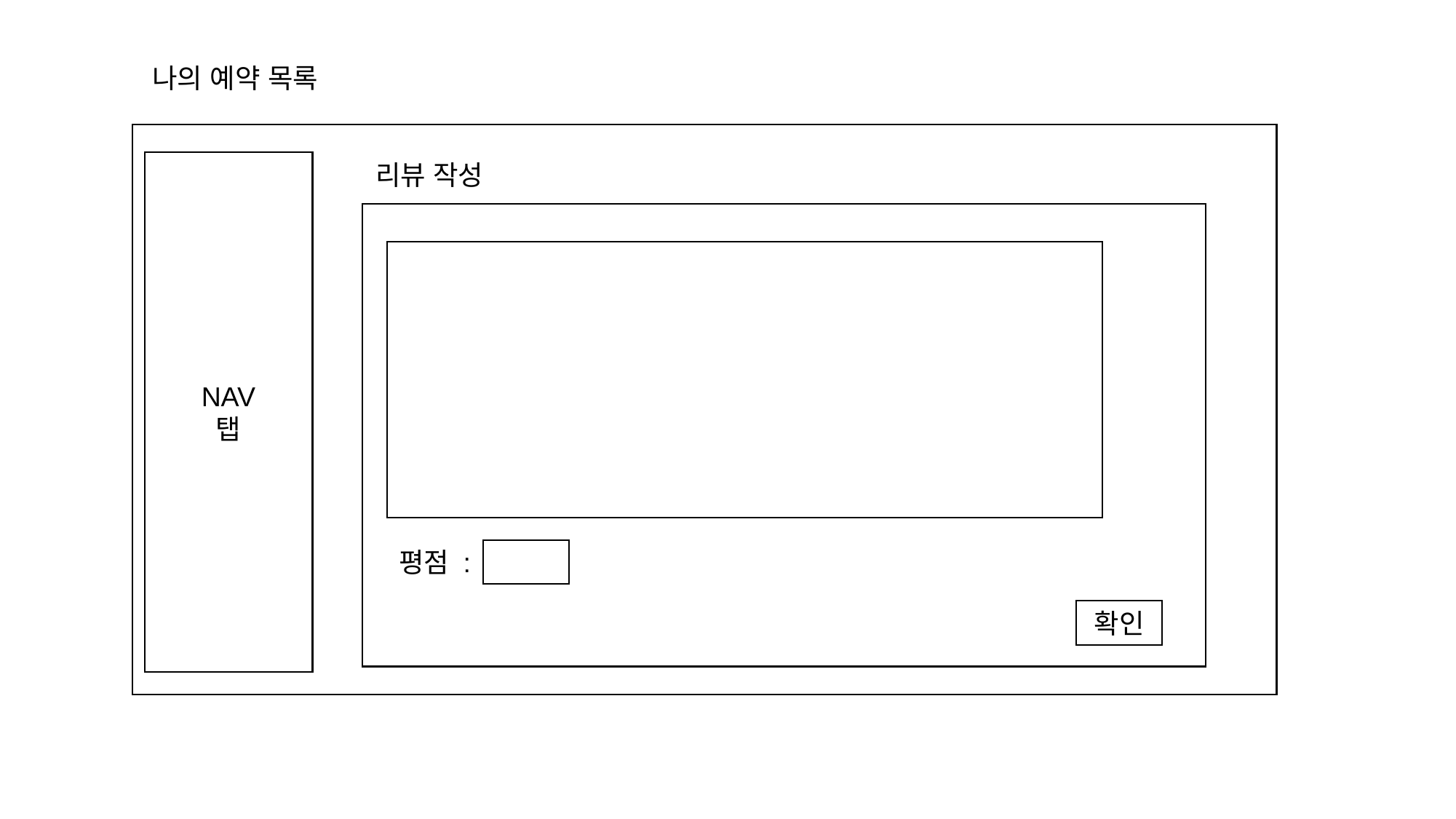

나의 예약 목록

NAV
탭
리뷰 작성

평점 :

확인